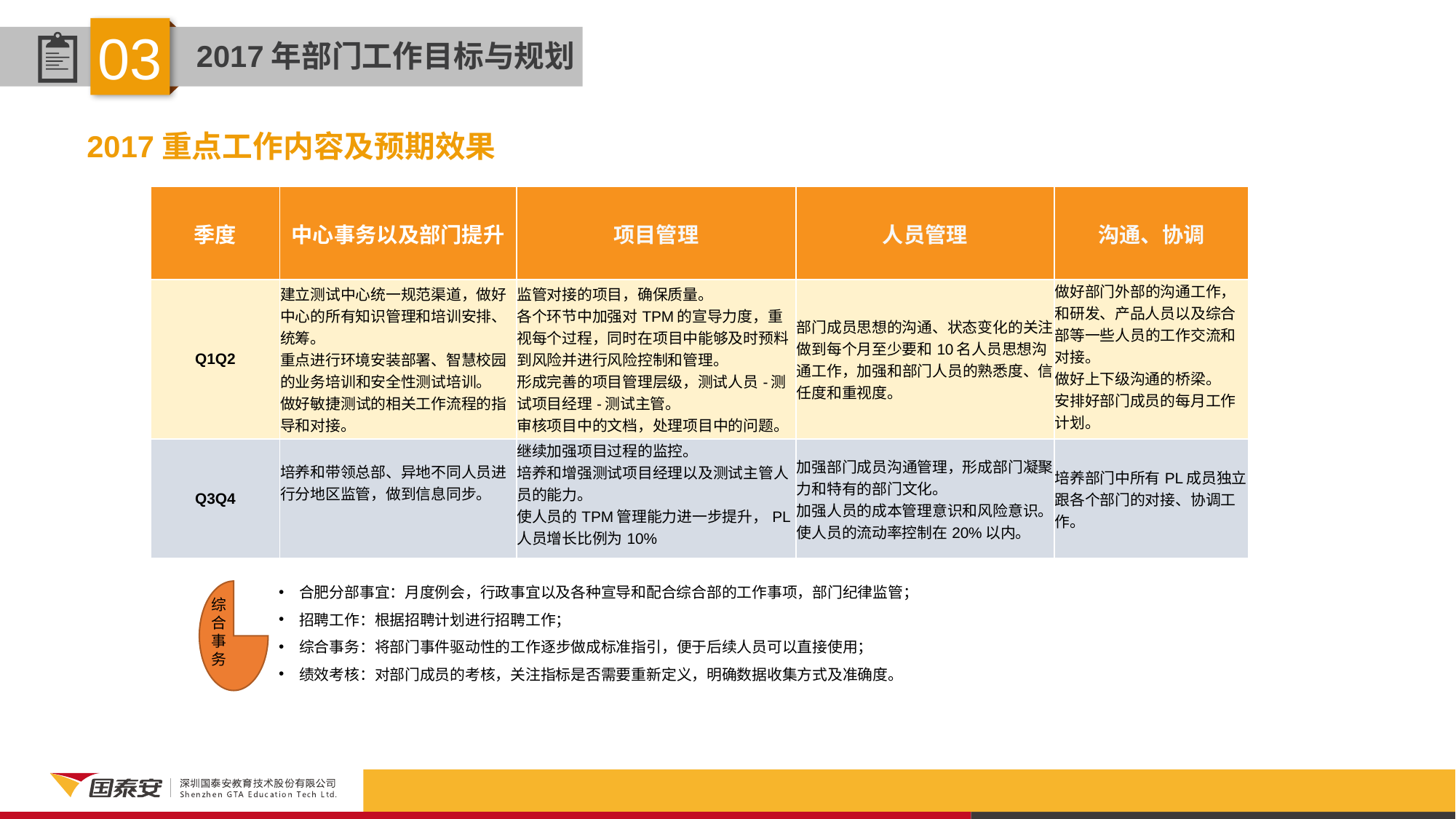

03

2017年部门工作目标与规划

2017重点工作内容及预期效果

| 季度 | 中心事务以及部门提升 | 项目管理 | 人员管理 | 沟通、协调 |
| --- | --- | --- | --- | --- |
| Q1Q2 | 建立测试中心统一规范渠道，做好中心的所有知识管理和培训安排、统筹。 重点进行环境安装部署、智慧校园的业务培训和安全性测试培训。 做好敏捷测试的相关工作流程的指导和对接。 | 监管对接的项目，确保质量。 各个环节中加强对TPM的宣导力度，重视每个过程，同时在项目中能够及时预料到风险并进行风险控制和管理。 形成完善的项目管理层级，测试人员-测试项目经理-测试主管。 审核项目中的文档，处理项目中的问题。 | 部门成员思想的沟通、状态变化的关注，做到每个月至少要和10名人员思想沟通工作，加强和部门人员的熟悉度、信任度和重视度。 | 做好部门外部的沟通工作，和研发、产品人员以及综合部等一些人员的工作交流和对接。 做好上下级沟通的桥梁。 安排好部门成员的每月工作计划。 |
| Q3Q4 | 培养和带领总部、异地不同人员进行分地区监管，做到信息同步。 | 继续加强项目过程的监控。 培养和增强测试项目经理以及测试主管人员的能力。 使人员的TPM管理能力进一步提升，PL人员增长比例为10% | 加强部门成员沟通管理，形成部门凝聚力和特有的部门文化。 加强人员的成本管理意识和风险意识。使人员的流动率控制在20%以内。 | 培养部门中所有PL成员独立跟各个部门的对接、协调工作。 |
合肥分部事宜：月度例会，行政事宜以及各种宣导和配合综合部的工作事项，部门纪律监管；
招聘工作：根据招聘计划进行招聘工作；
综合事务：将部门事件驱动性的工作逐步做成标准指引，便于后续人员可以直接使用；
绩效考核：对部门成员的考核，关注指标是否需要重新定义，明确数据收集方式及准确度。

综合事务